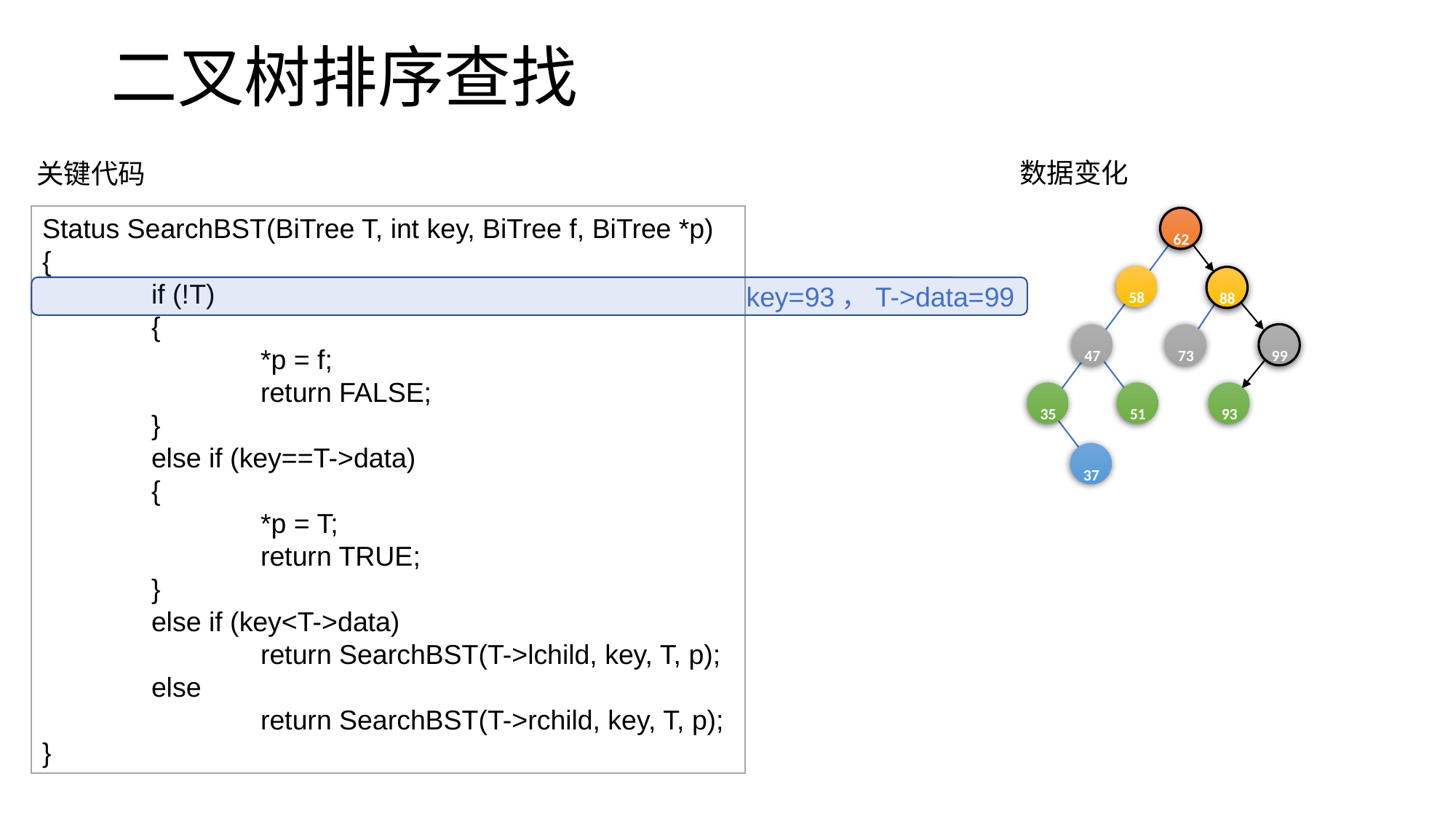

# 二叉树排序查找
数据变化
关键代码
Status SearchBST(BiTree T, int key, BiTree f, BiTree *p)
{
	if (!T)
	{
		*p = f;
		return FALSE;
	}
	else if (key==T->data)
	{
		*p = T;
		return TRUE;
	}
	else if (key<T->data)
		return SearchBST(T->lchild, key, T, p);
	else
		return SearchBST(T->rchild, key, T, p);
}
62

58

88

key=93，T->data=99
47

73

99

35

51

93

37